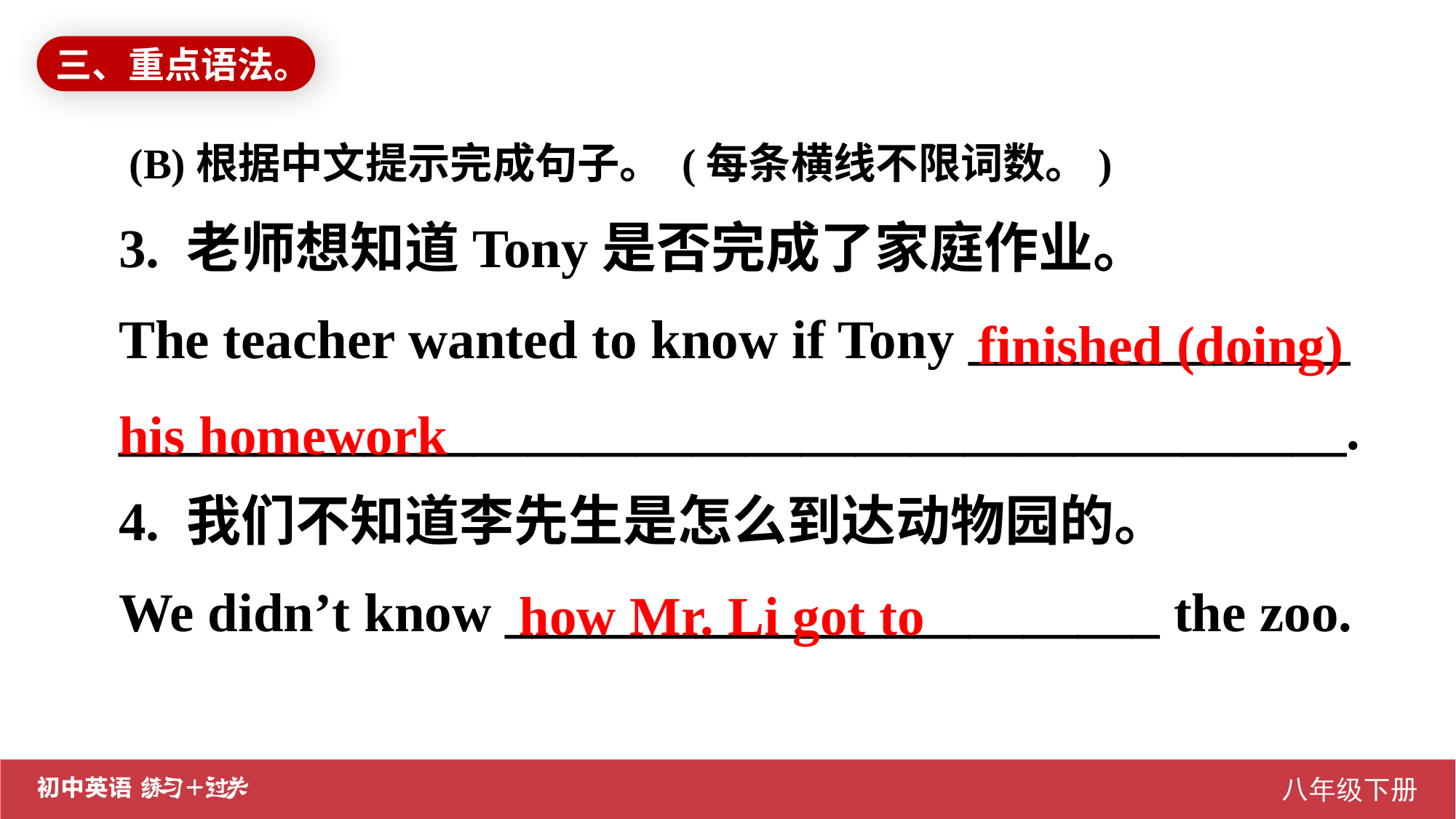

三、重点语法。
 (B)根据中文提示完成句子。 (每条横线不限词数。)
3. 老师想知道Tony是否完成了家庭作业。
The teacher wanted to know if Tony ______________
_____________________________________________.
4. 我们不知道李先生是怎么到达动物园的。
We didn’t know ________________________ the zoo.
                                                               finished (doing) his homework
how Mr. Li got to